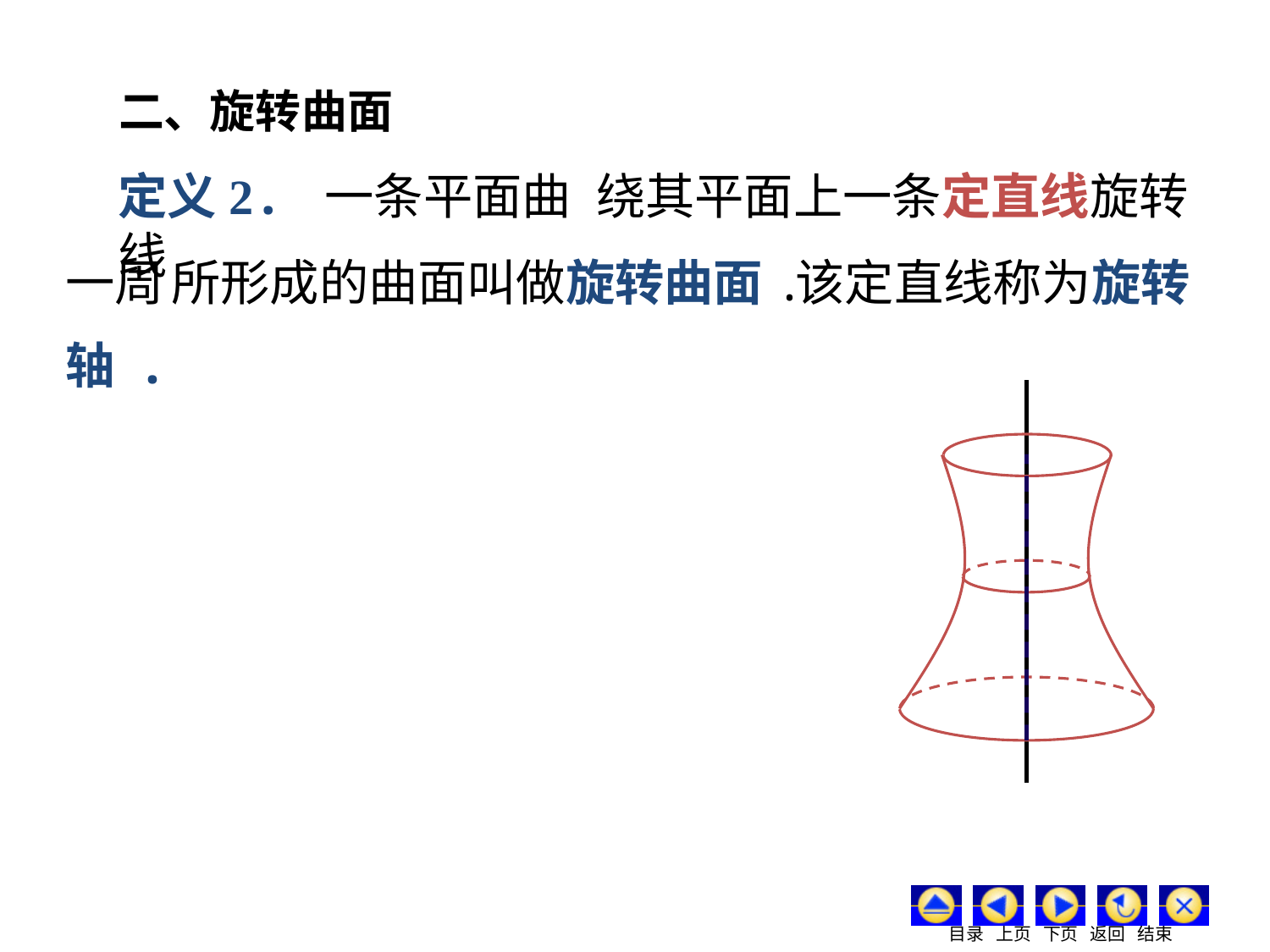

# 二、旋转曲面
 绕其平面上一条定直线旋转
定义2. 一条平面曲线
一周
所形成的曲面叫做旋转曲面.
该定直线称为旋转
轴 .